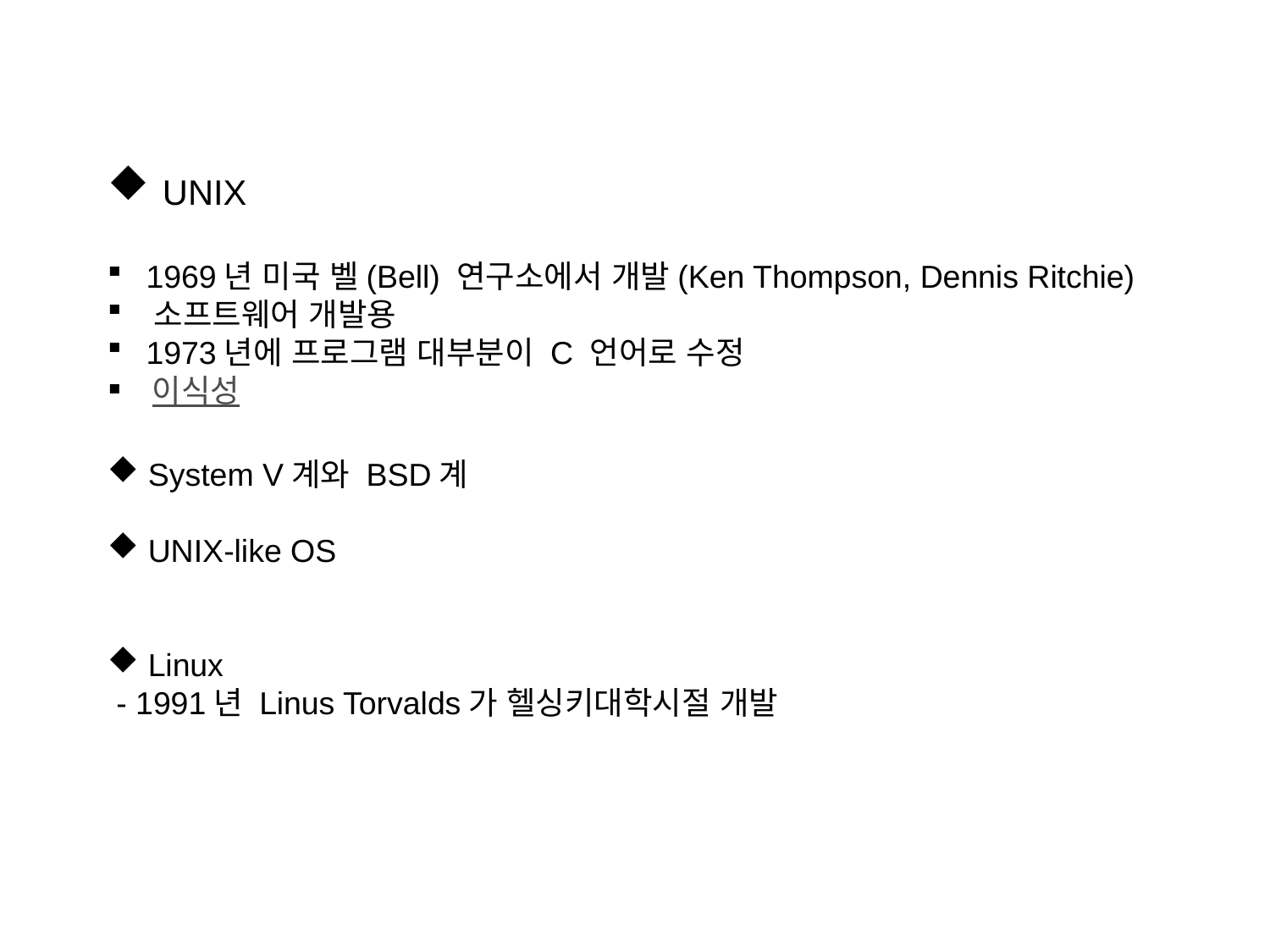

UNIX

 1969년 미국 벨(Bell) 연구소에서 개발(Ken Thompson, Dennis Ritchie)
 소프트웨어 개발용
 1973년에 프로그램 대부분이 C 언어로 수정
 이식성

 System V계와 BSD계

 UNIX-like OS

 Linux
 - 1991년 Linus Torvalds가 헬싱키대학시절 개발